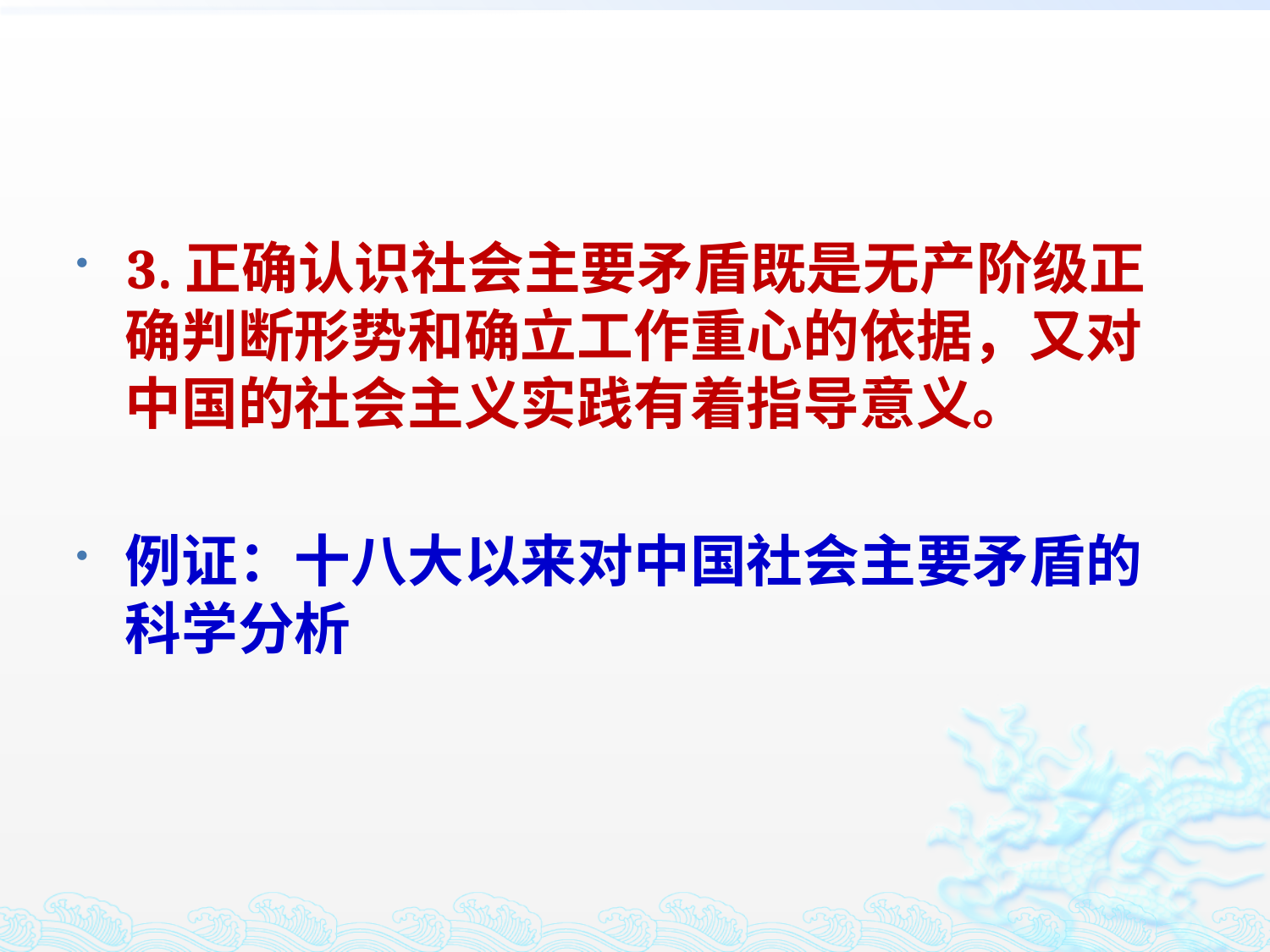

3.正确认识社会主要矛盾既是无产阶级正确判断形势和确立工作重心的依据，又对中国的社会主义实践有着指导意义。

例证：十八大以来对中国社会主要矛盾的科学分析